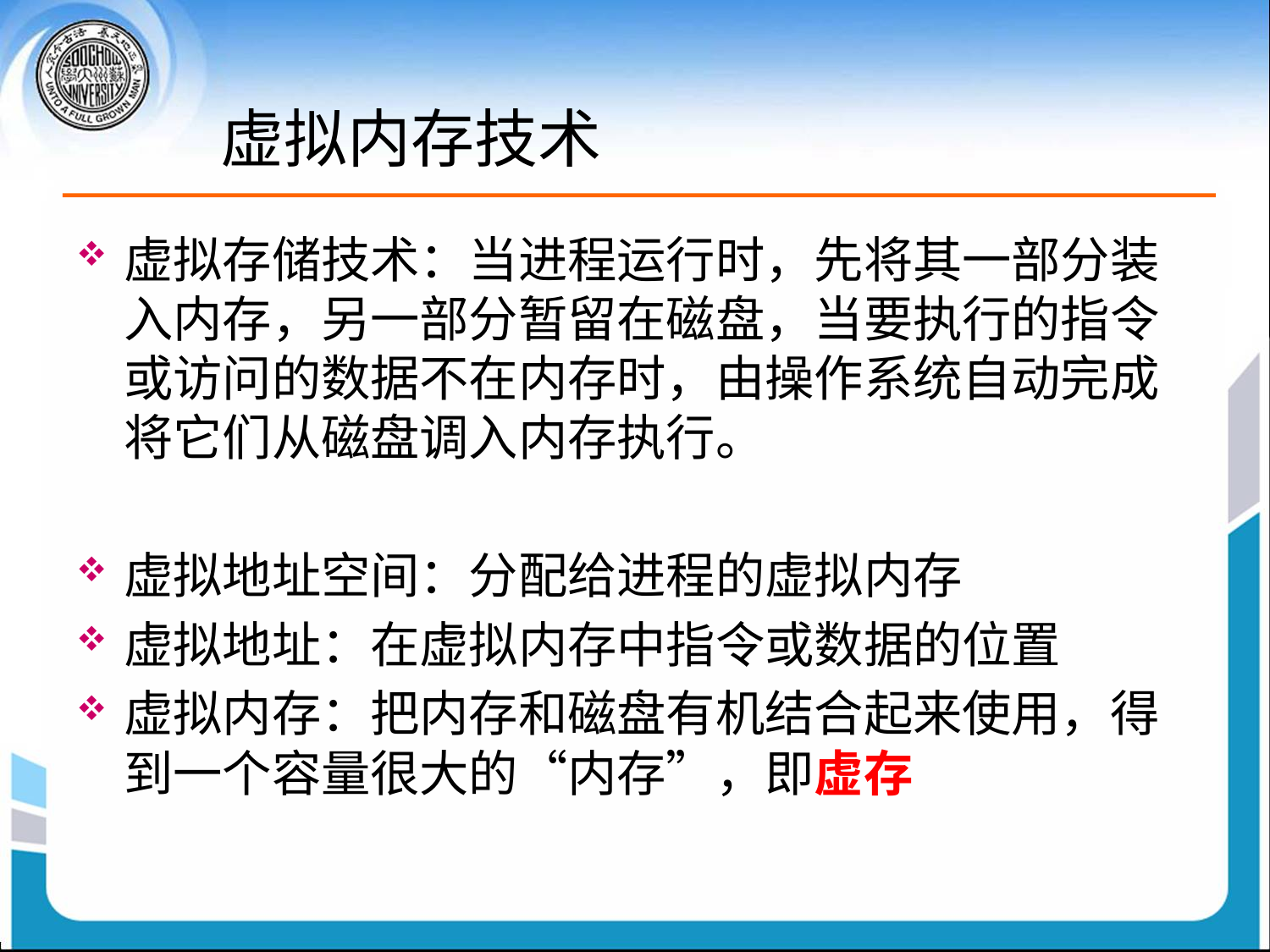

# 虚拟内存技术
虚拟存储技术：当进程运行时，先将其一部分装入内存，另一部分暂留在磁盘，当要执行的指令或访问的数据不在内存时，由操作系统自动完成将它们从磁盘调入内存执行。

虚拟地址空间：分配给进程的虚拟内存
虚拟地址：在虚拟内存中指令或数据的位置
虚拟内存：把内存和磁盘有机结合起来使用，得到一个容量很大的“内存”，即虚存